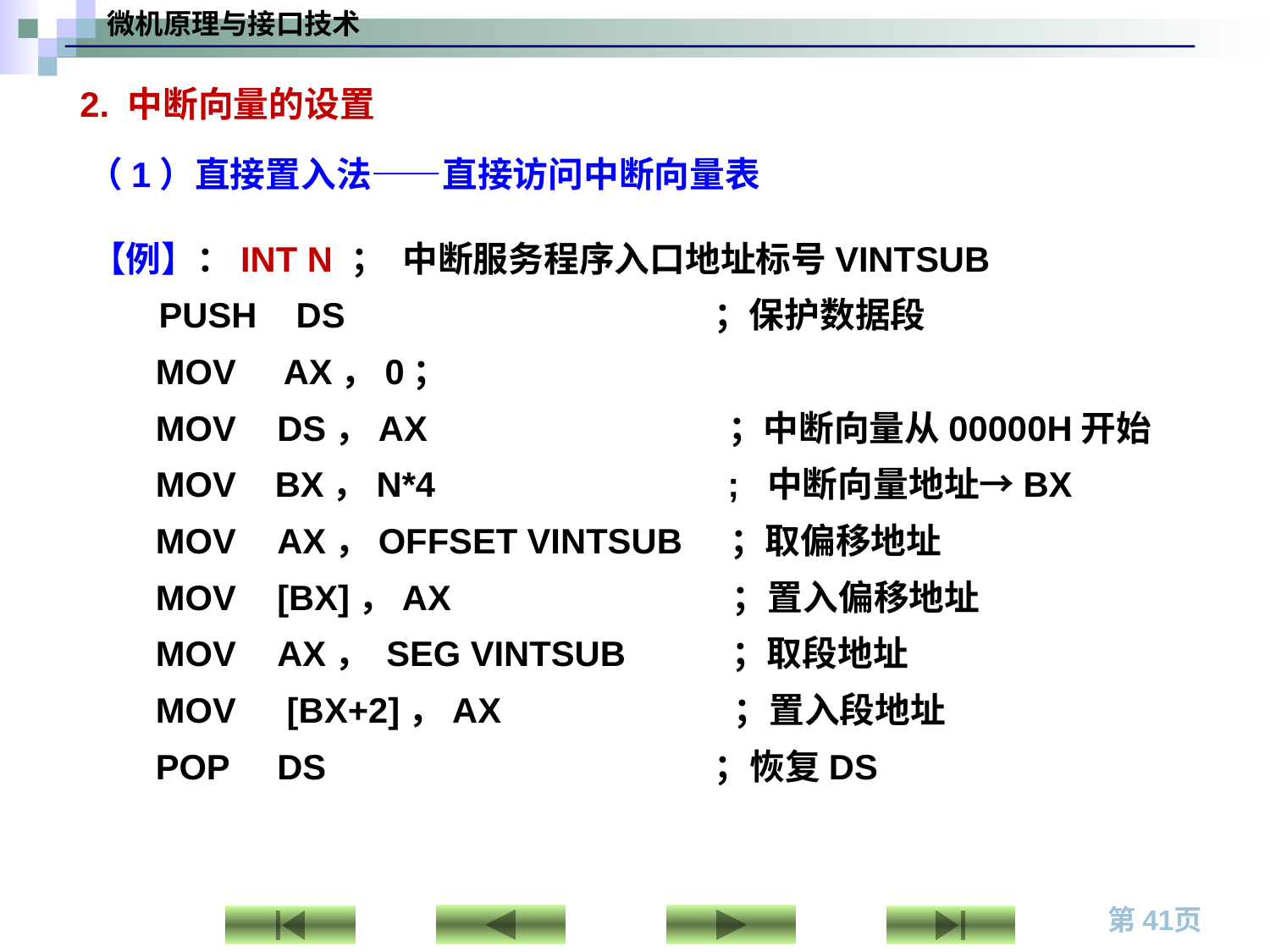

2. 中断向量的设置
（1）直接置入法——直接访问中断向量表
【例】：INT N ；  中断服务程序入口地址标号VINTSUB
       PUSH    DS                                     ；保护数据段
MOV     AX，0；
MOV 	DS，AX                              ；中断向量从00000H开始
MOV    BX，N*4                              ;  中断向量地址→BX
MOV 	AX，OFFSET VINTSUB    ；取偏移地址
MOV 	[BX]，AX                            ；置入偏移地址
MOV 	AX， SEG VINTSUB          ；取段地址
MOV	 [BX+2]，AX                       ；置入段地址
POP  	DS                                       ；恢复DS